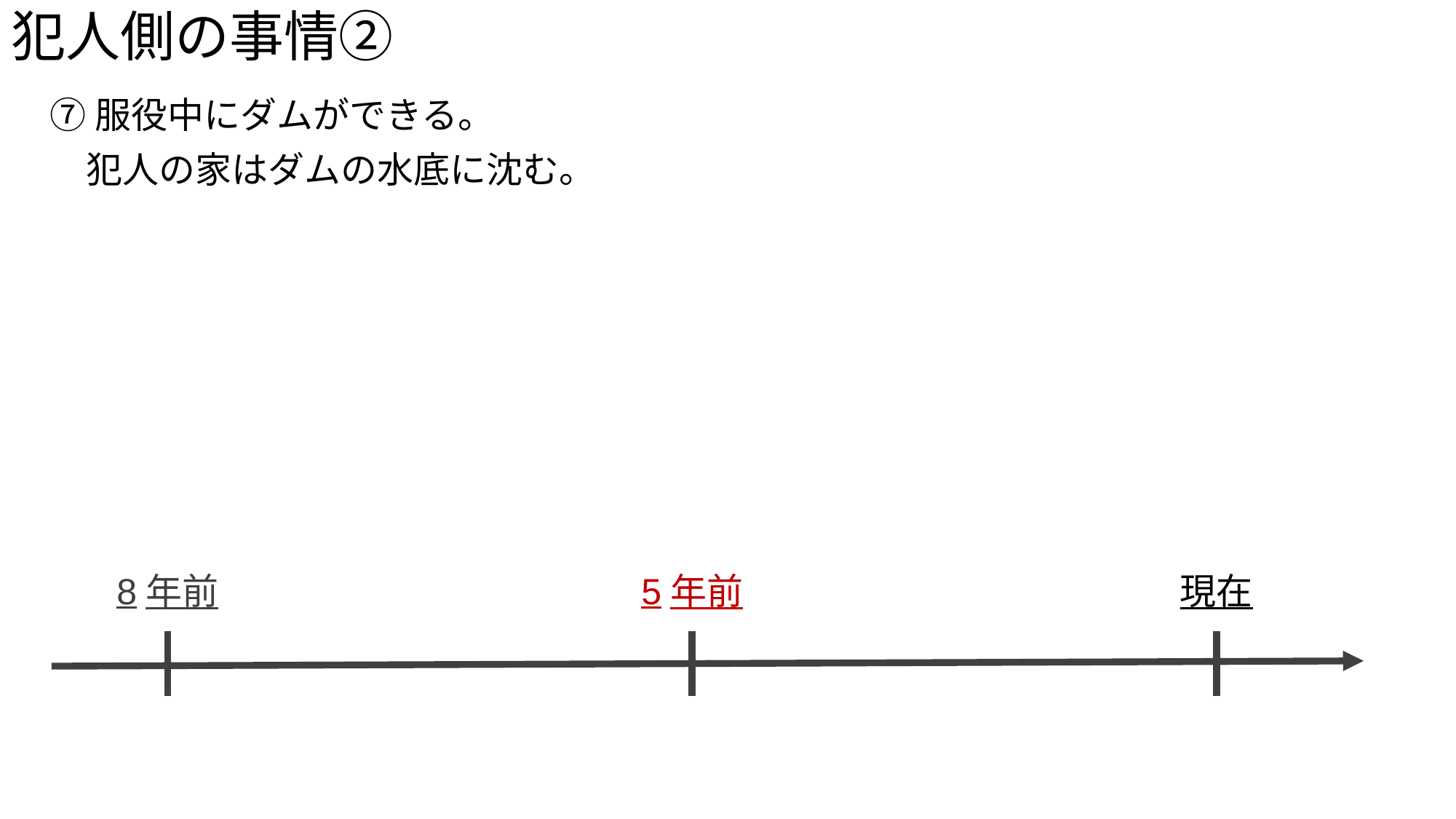

# 犯人側の事情②
⑦服役中にダムができる。
　犯人の家はダムの水底に沈む。
8年前
5年前
現在